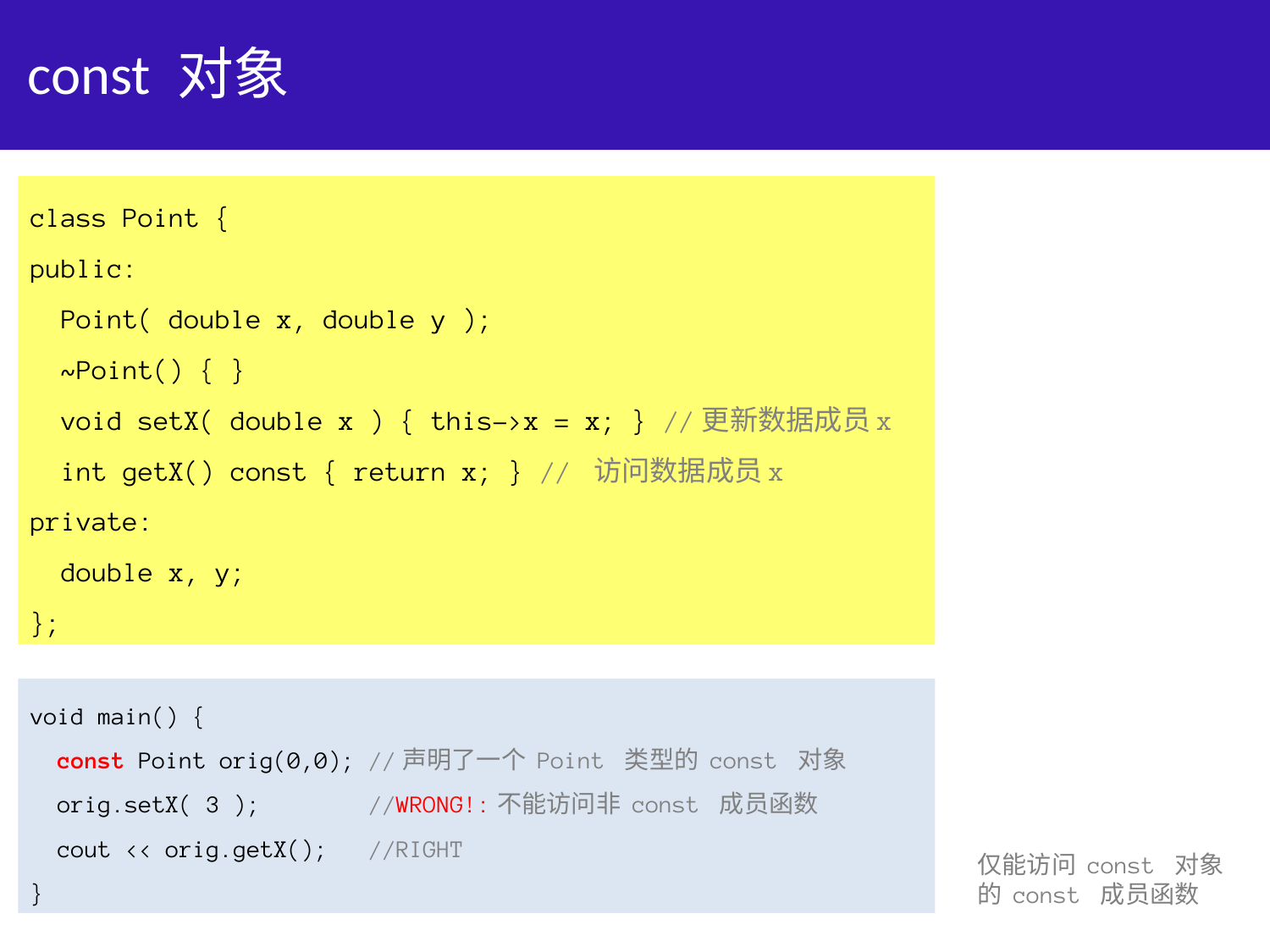

# const 对象
class Point {
public:
  Point( double x, double y );
  ~Point() { }
  void setX( double x ) { this->x = x; } //更新数据成员x
  int getX() const { return x; } // 访问数据成员x
private:
  double x, y;
};
void main() {
  const Point orig(0,0); //声明了一个 Point 类型的 const 对象
  orig.setX( 3 );        //WRONG!:不能访问非 const 成员函数
  cout << orig.getX();   //RIGHT
}
仅能访问 const 对象
的 const 成员函数
31